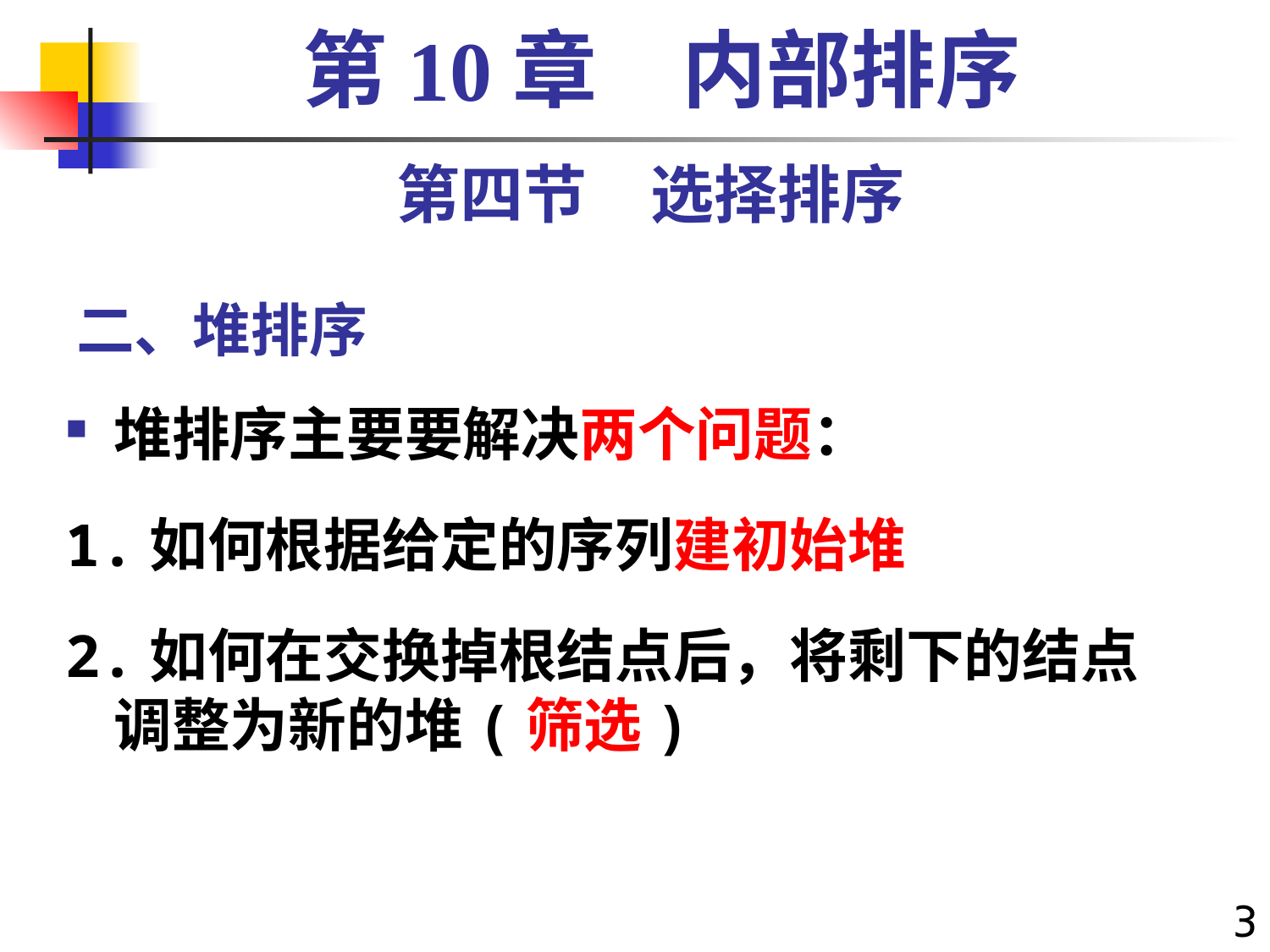

第10章　内部排序
第四节　选择排序
# 二、堆排序
堆排序主要要解决两个问题：
1.如何根据给定的序列建初始堆
2.如何在交换掉根结点后，将剩下的结点调整为新的堆(筛选)
3